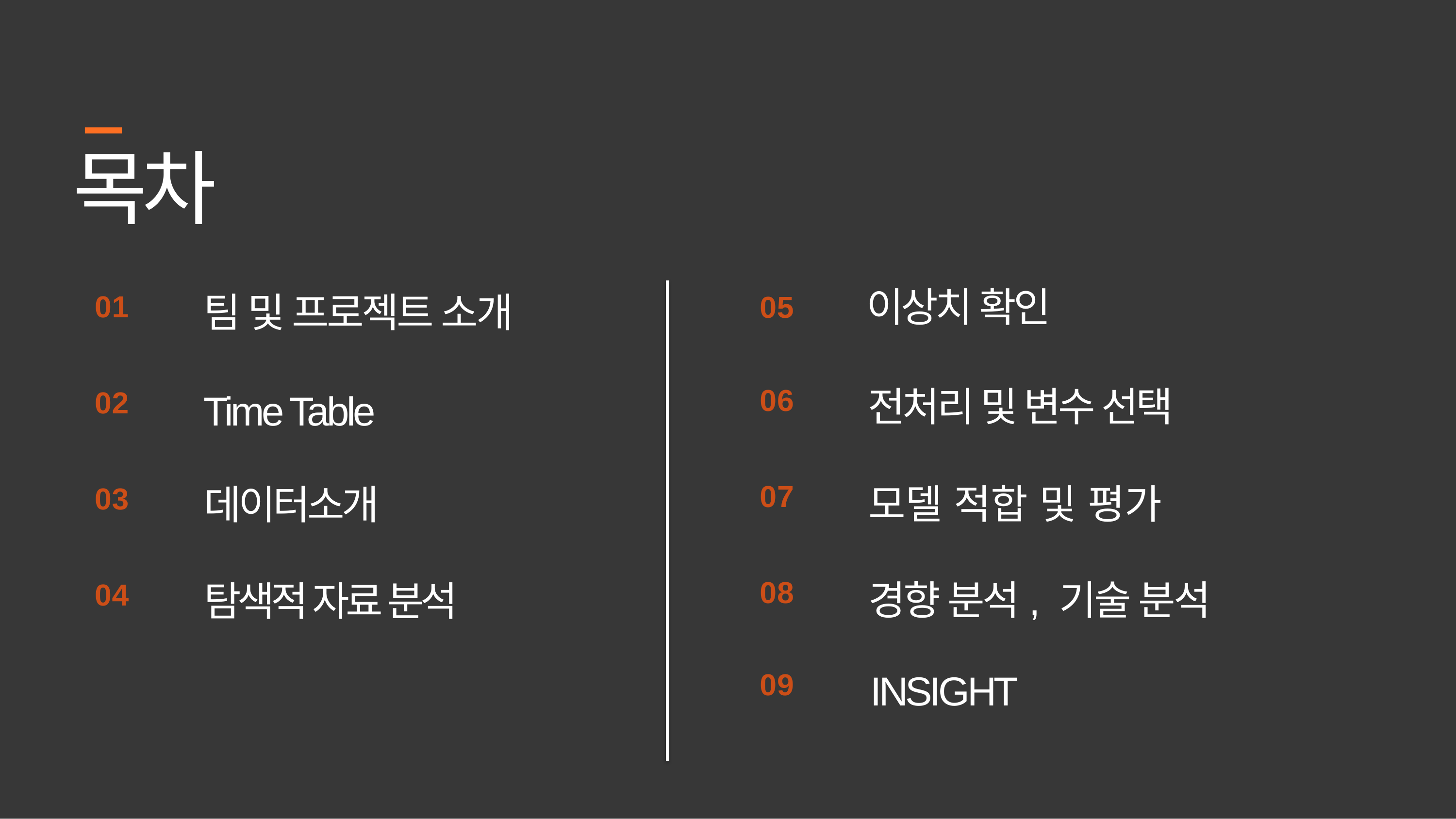

목차
이상치 확인
05
06
전처리 및 변수 선택
07
모델 적합 및 평가
08
경향 분석, 기술 분석
09
INSIGHT
팀 및 프로젝트 소개
01
02
Time Table
데이터소개
03
04
탐색적 자료 분석